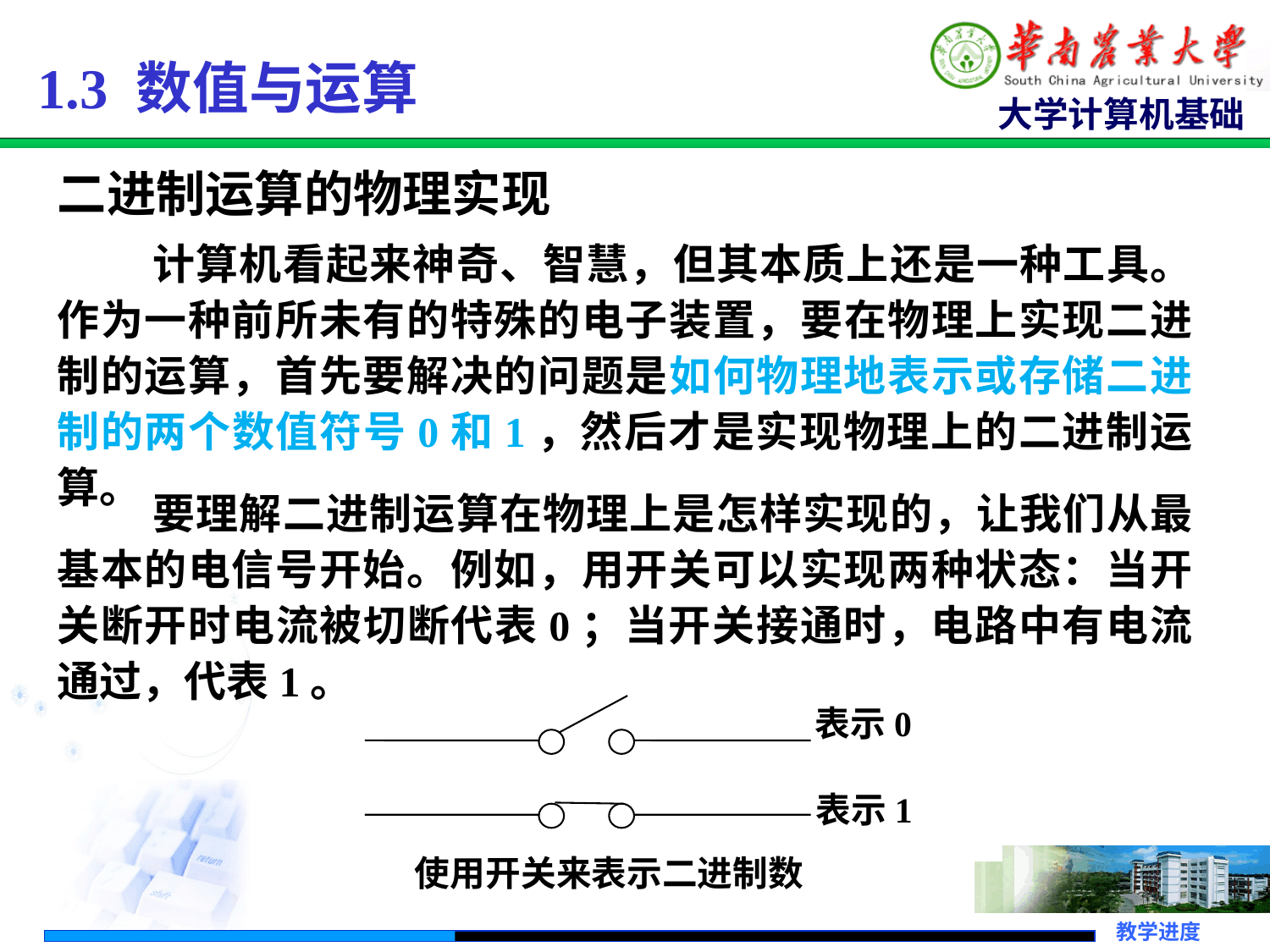

1.3 数值与运算
二进制运算的物理实现
        计算机看起来神奇、智慧，但其本质上还是一种工具。作为一种前所未有的特殊的电子装置，要在物理上实现二进制的运算，首先要解决的问题是如何物理地表示或存储二进制的两个数值符号0和1，然后才是实现物理上的二进制运算。
        要理解二进制运算在物理上是怎样实现的，让我们从最基本的电信号开始。例如，用开关可以实现两种状态：当开关断开时电流被切断代表0；当开关接通时，电路中有电流通过，代表1。

表示0

表示1

使用开关来表示二进制数